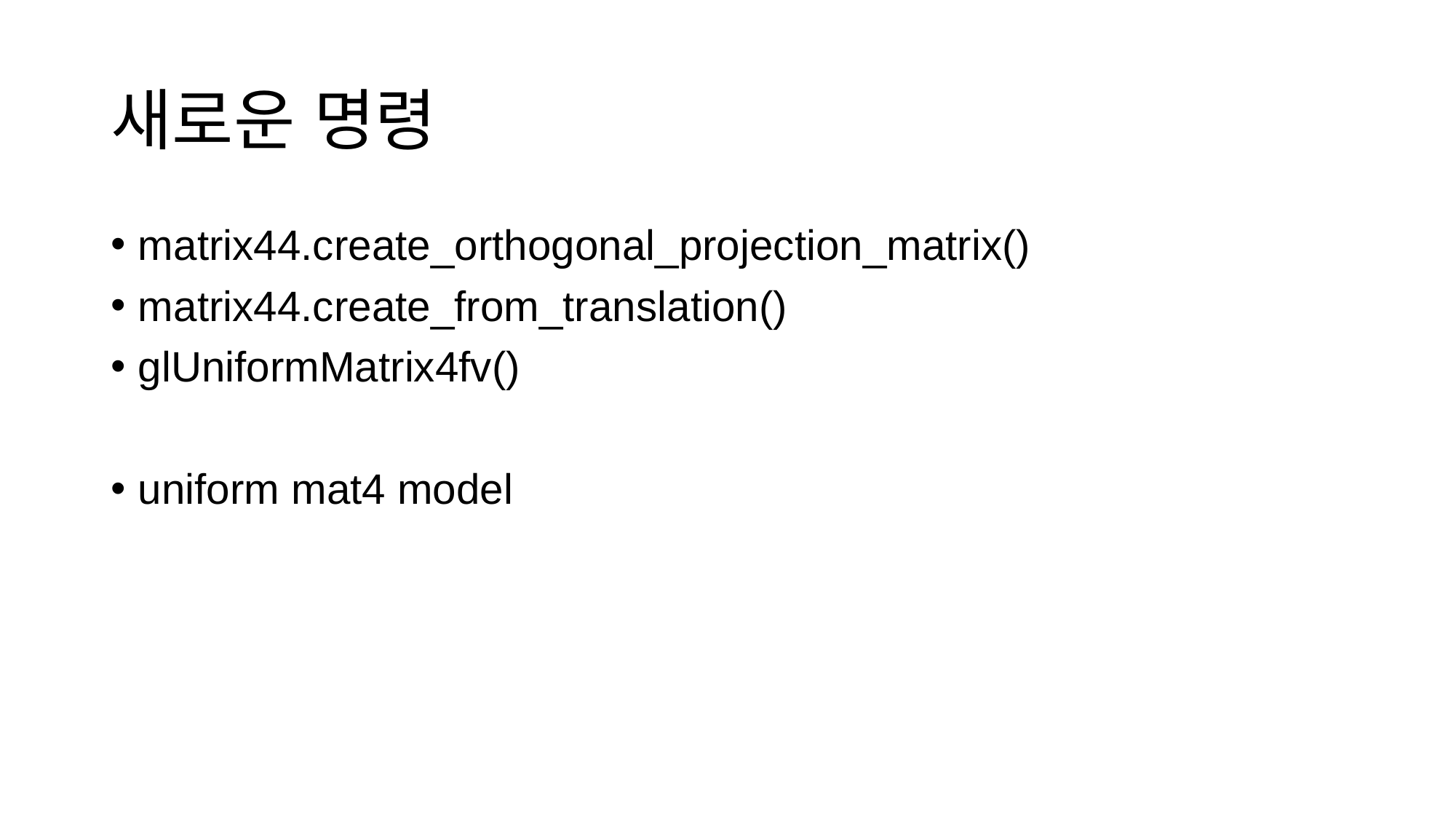

# 새로운 명령
matrix44.create_orthogonal_projection_matrix()
matrix44.create_from_translation()
glUniformMatrix4fv()

uniform mat4 model